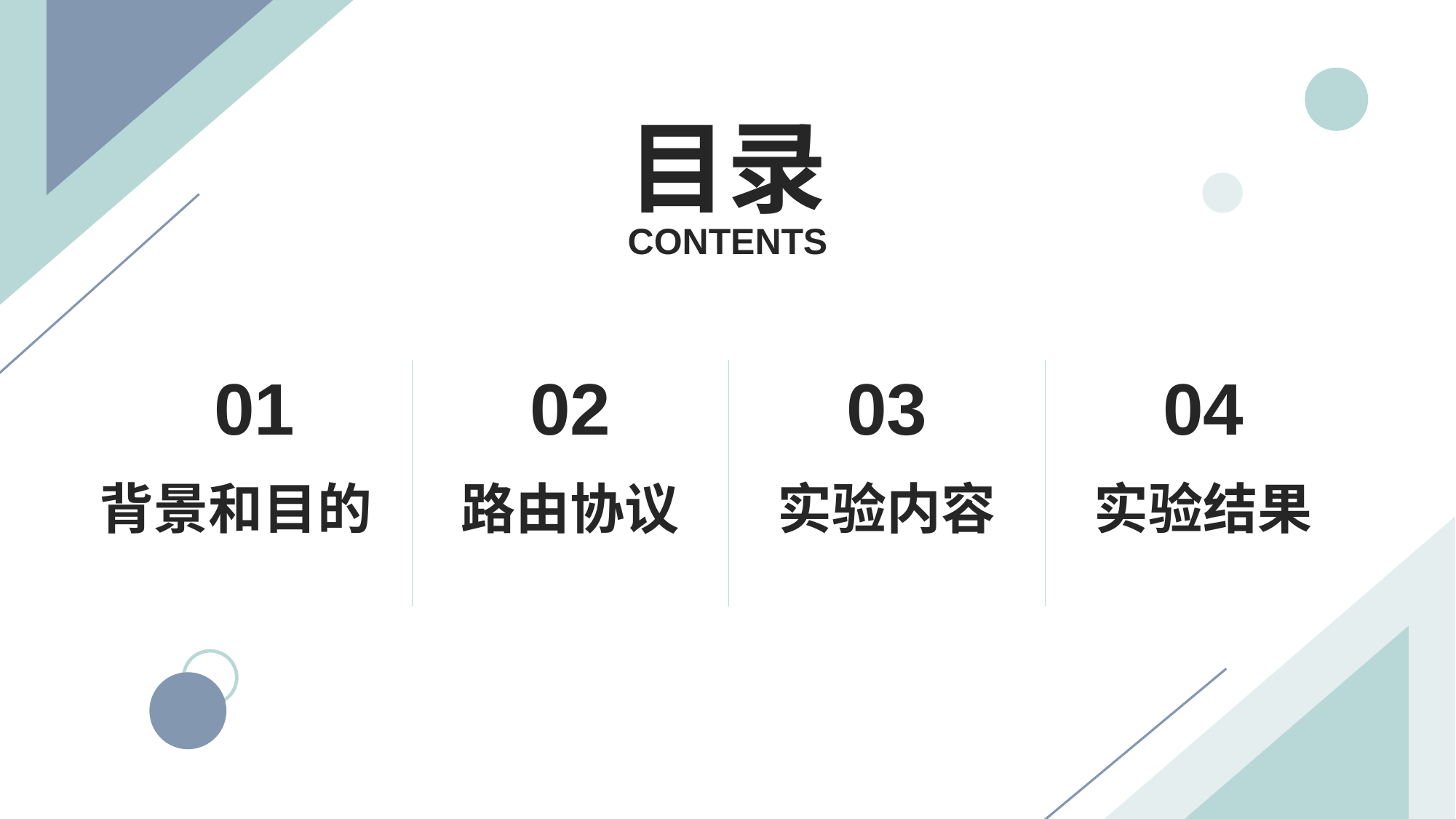

目录
 CONTENTS

01
02
03
04
背景和目的
路由协议
实验内容
实验结果